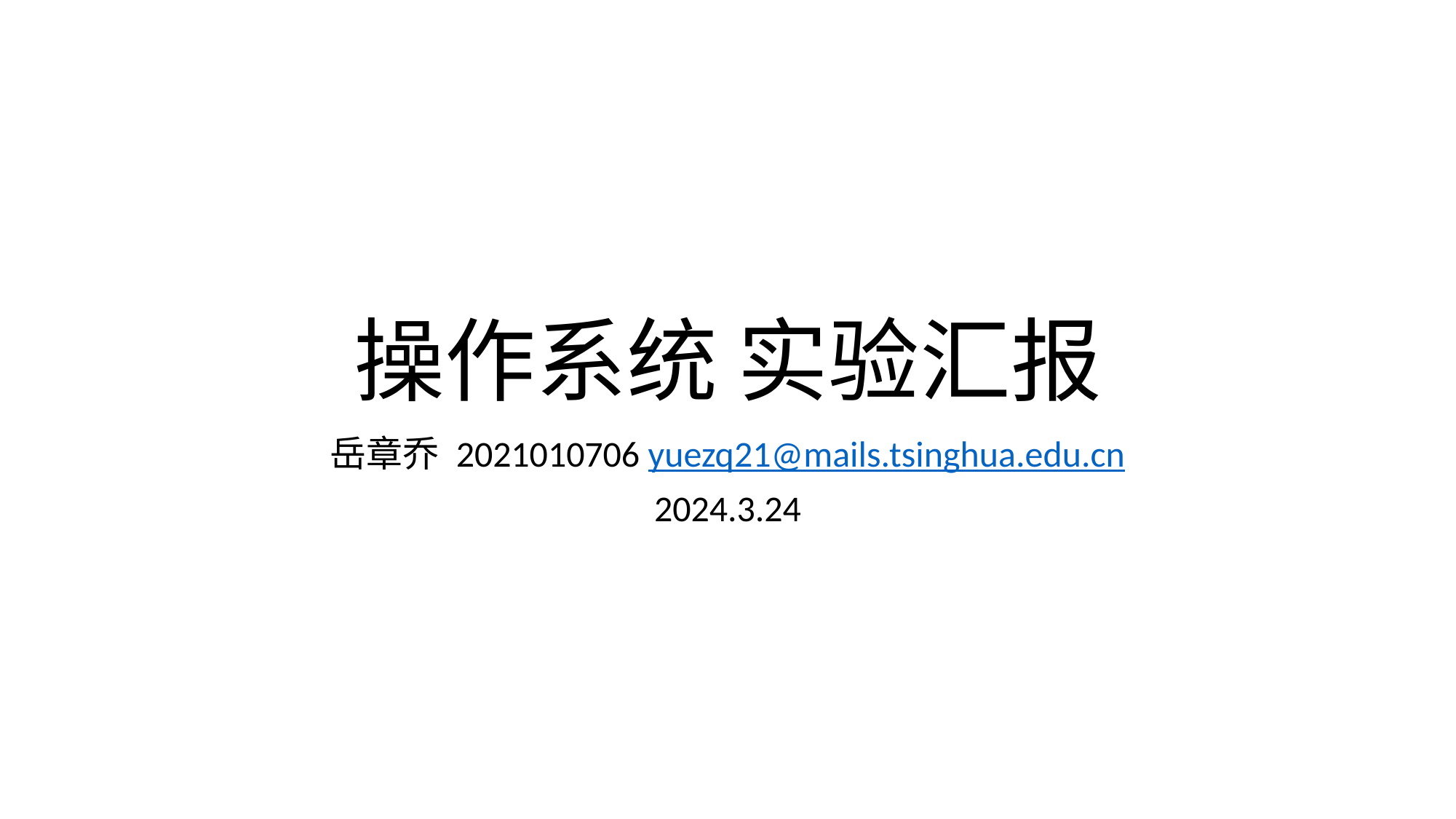

# 操作系统 实验汇报
岳章乔 2021010706 yuezq21@mails.tsinghua.edu.cn
2024.3.24